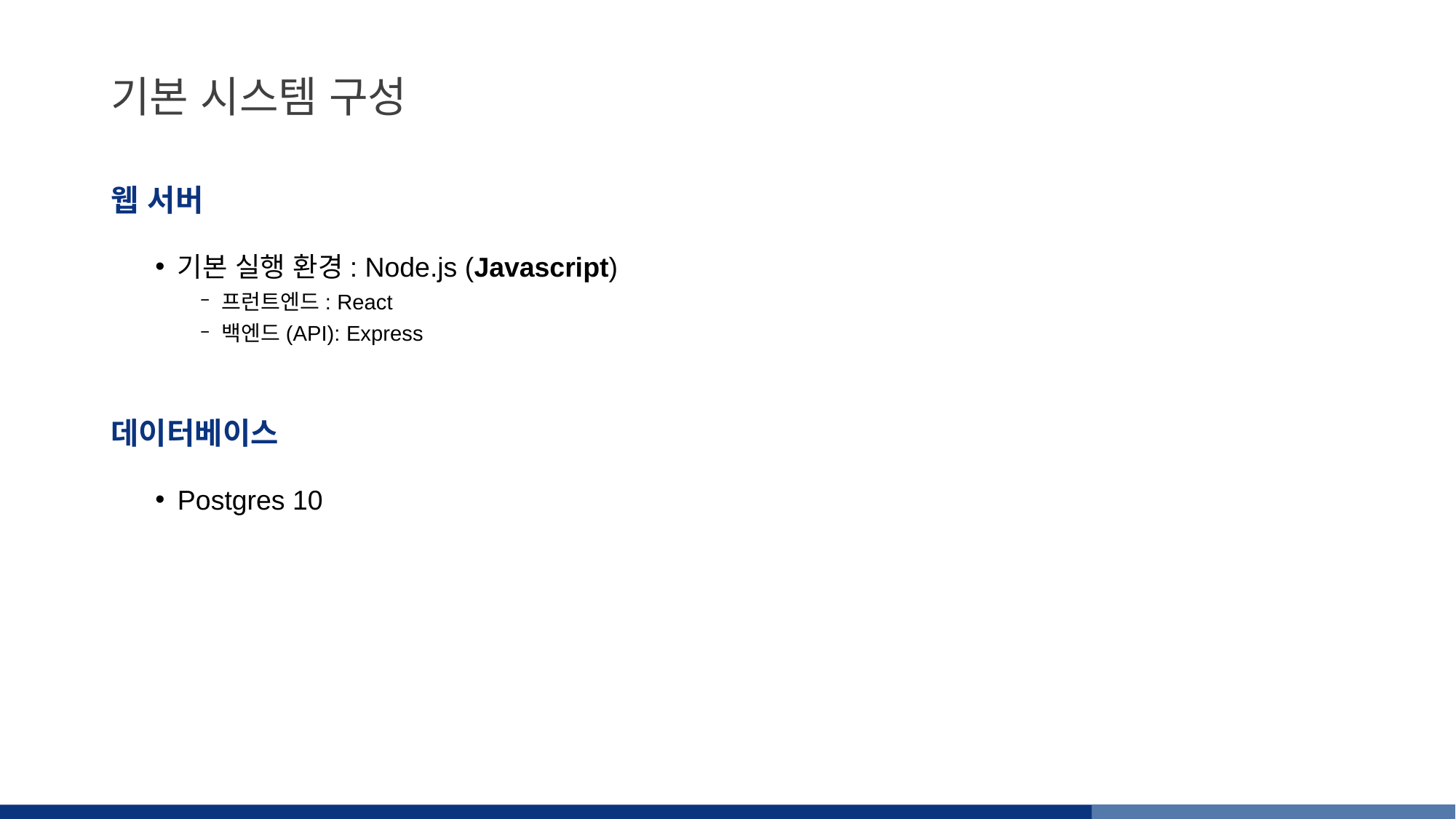

# 기본 시스템 구성
웹 서버
기본 실행 환경: Node.js (Javascript)
프런트엔드: React
백엔드(API): Express

데이터베이스
Postgres 10